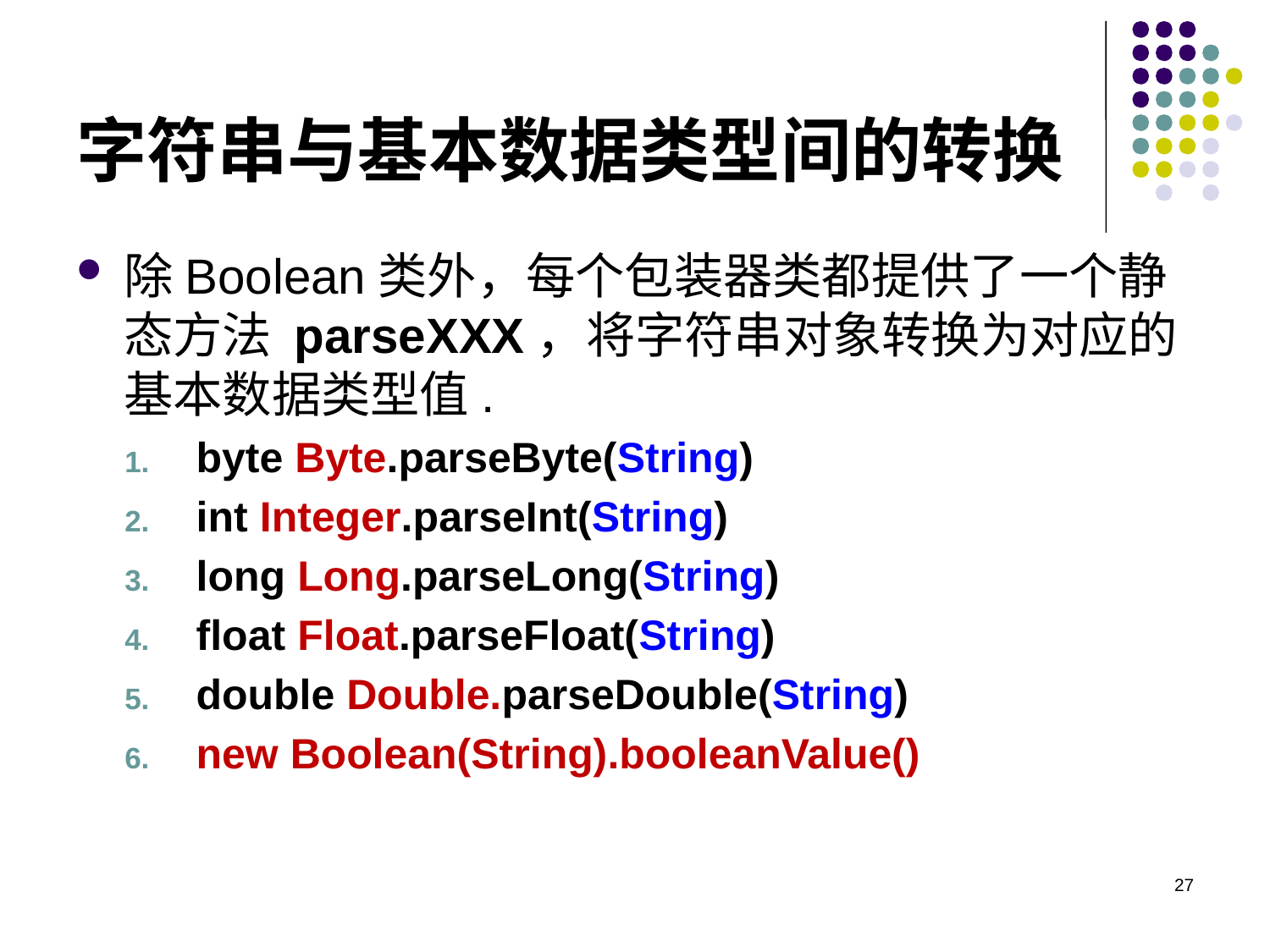

# 字符串与基本数据类型间的转换
除Boolean类外，每个包装器类都提供了一个静态方法 parseXXX，将字符串对象转换为对应的基本数据类型值.
byte Byte.parseByte(String)
int Integer.parseInt(String)
long Long.parseLong(String)
float Float.parseFloat(String)
double Double.parseDouble(String)
new Boolean(String).booleanValue()
27